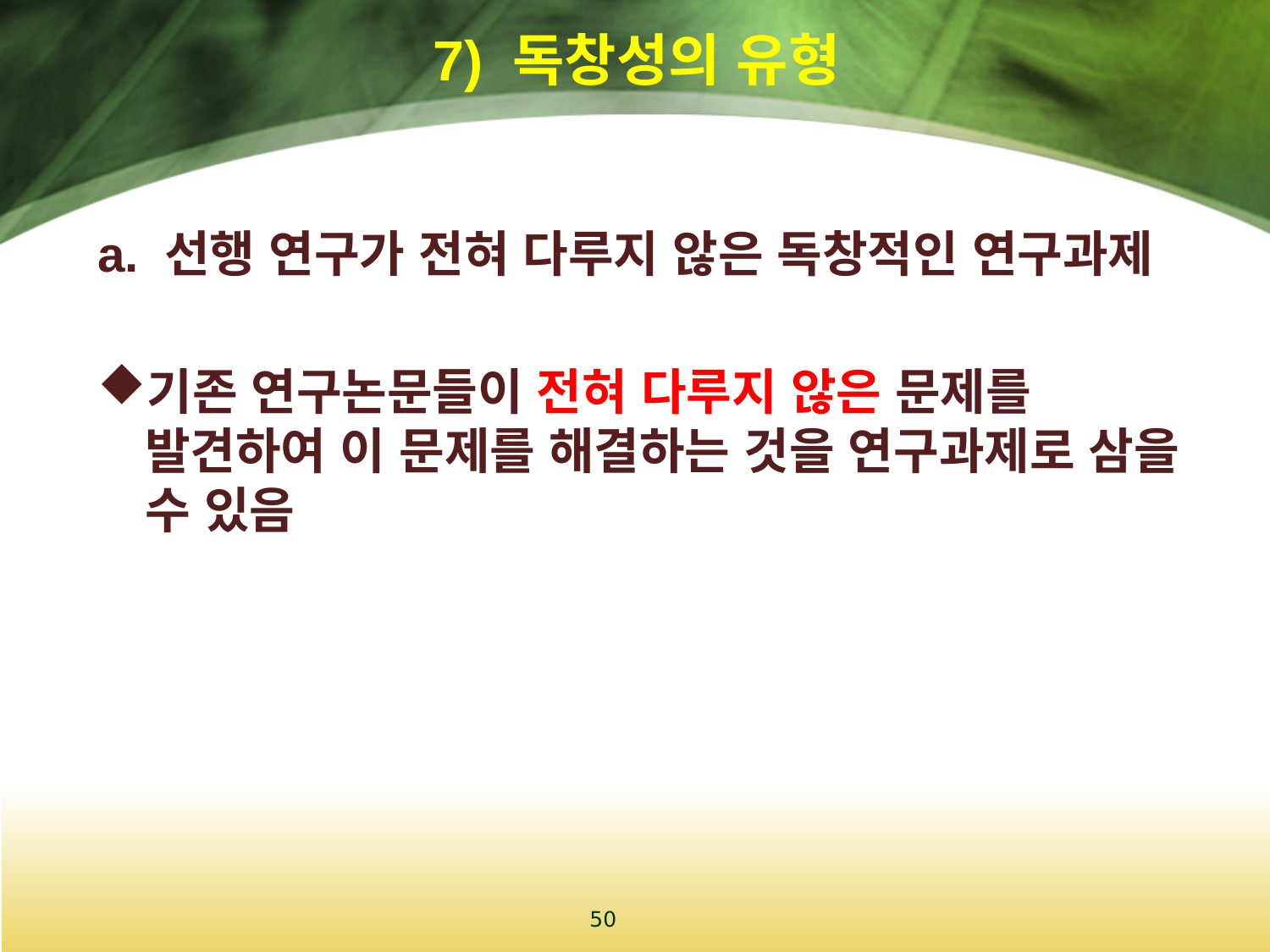

# 7) 독창성의 유형
a. 선행 연구가 전혀 다루지 않은 독창적인 연구과제

기존 연구논문들이 전혀 다루지 않은 문제를 발견하여 이 문제를 해결하는 것을 연구과제로 삼을 수 있음

50